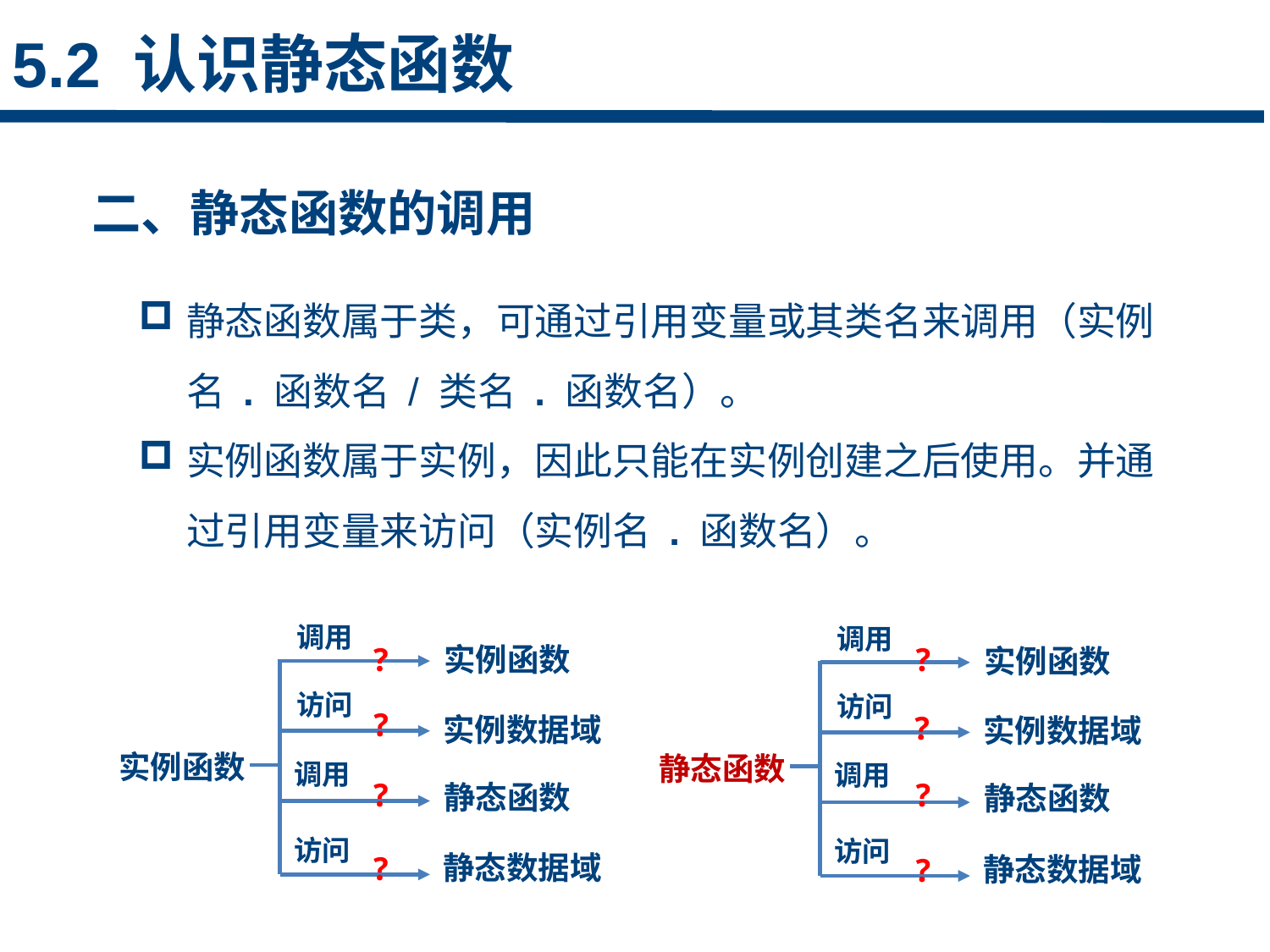

5.2 认识静态函数
二、静态函数的调用
静态函数属于类，可通过引用变量或其类名来调用（实例名 . 函数名 / 类名 . 函数名）。
实例函数属于实例，因此只能在实例创建之后使用。并通过引用变量来访问（实例名 . 函数名）。
点击添加文本
点击添加文本
点击添加文本
调用
实例函数
访问
实例数据域
实例函数
调用
静态函数
访问
静态数据域
调用
实例函数
访问
实例数据域
静态函数
调用
静态函数
访问
静态数据域
?
?
?
?
?
?
?
?
点击添加文本